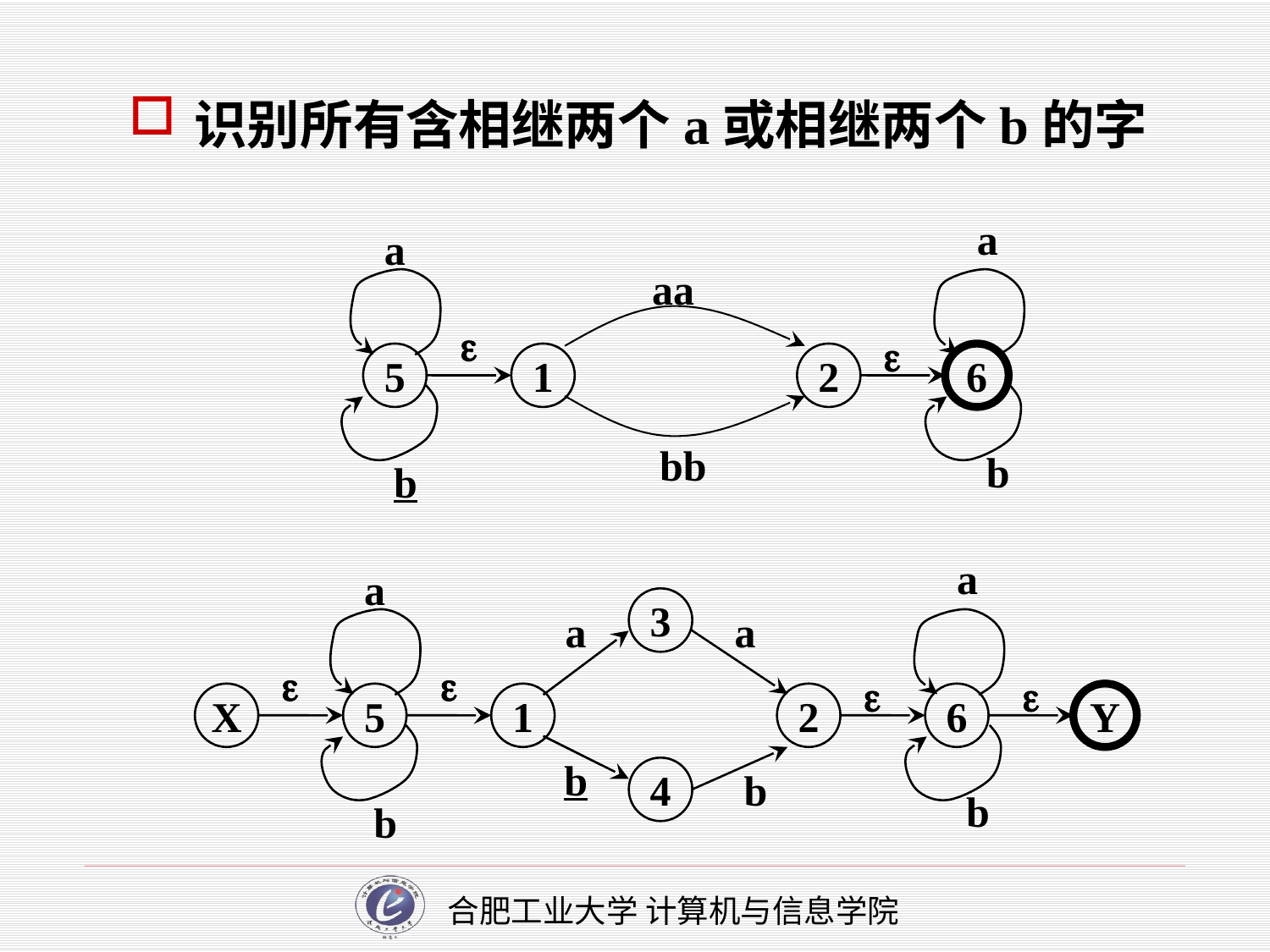

识别所有含相继两个a或相继两个b的字
a
a
aa

ε
ε
5
1
2
6

bb
b
b
a
a
3
a
a

ε
ε
ε
ε
X
5
1
2
6
Y

b

4
b
b
b
49